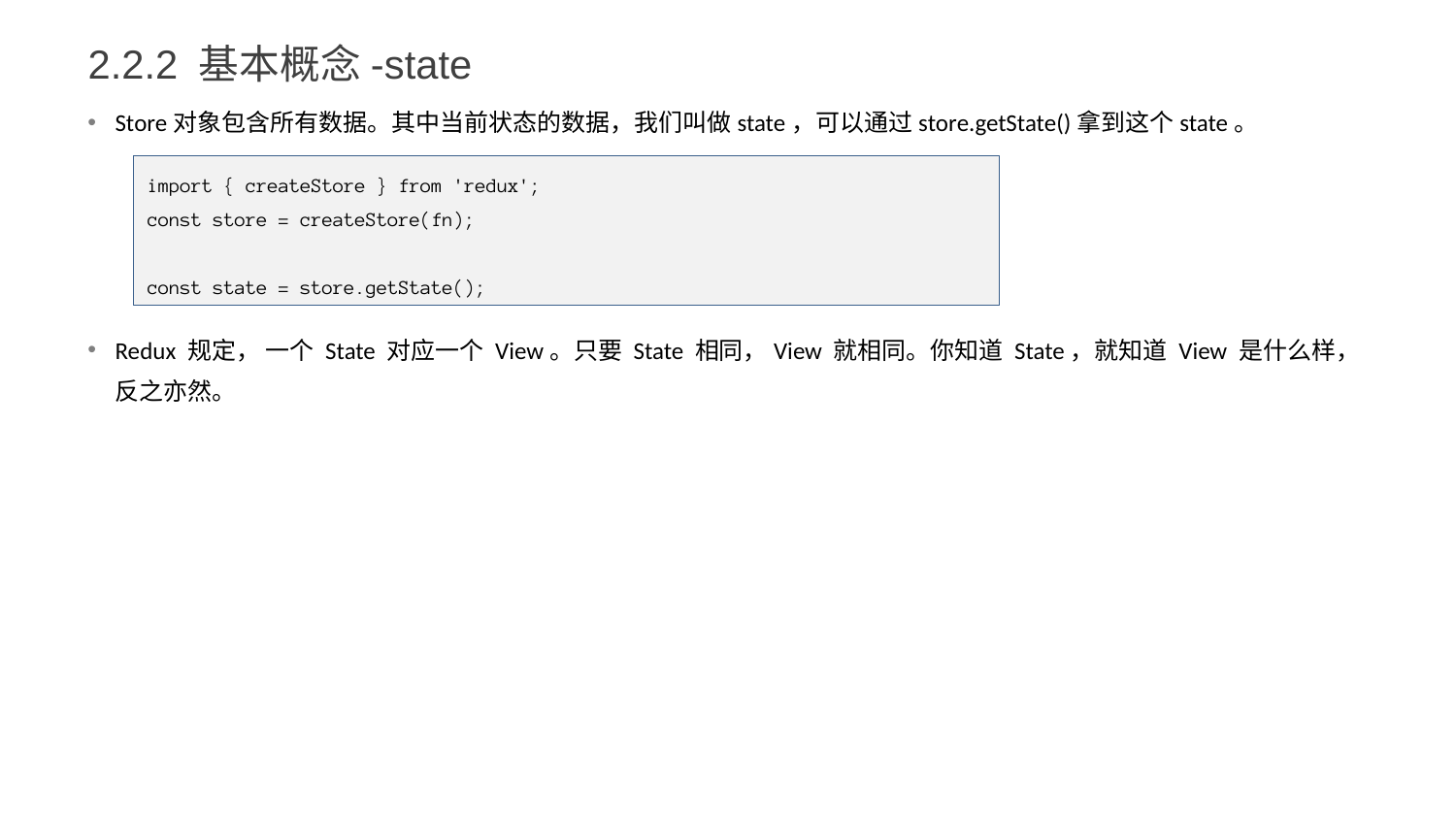

2.2.2 基本概念-state
Store对象包含所有数据。其中当前状态的数据，我们叫做state，可以通过store.getState()拿到这个state。

Redux 规定， 一个 State 对应一个 View。只要 State 相同，View 就相同。你知道 State，就知道 View 是什么样，反之亦然。
import { createStore } from 'redux';
const store = createStore(fn);

const state = store.getState();